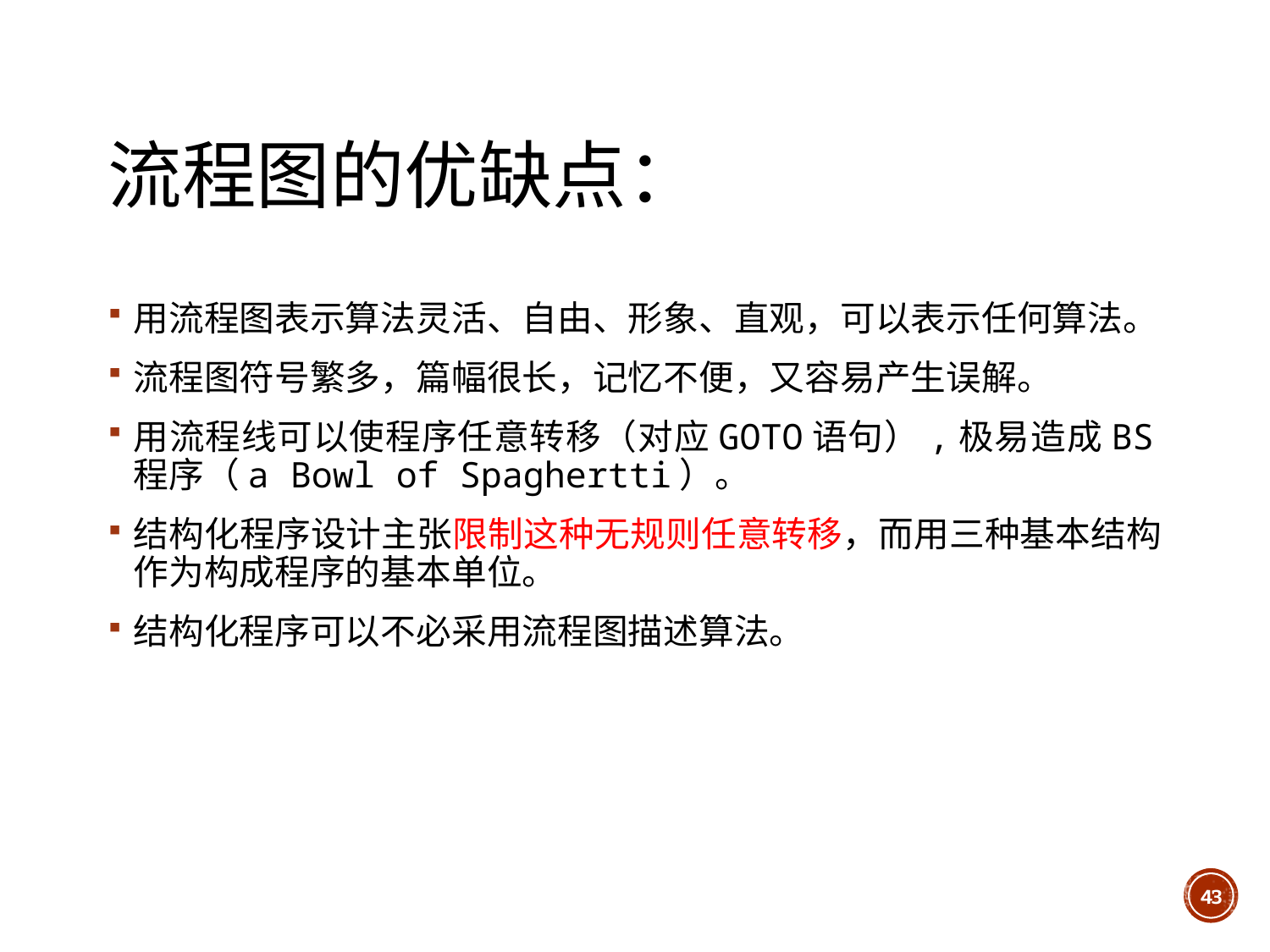

# 流程图的优缺点：
用流程图表示算法灵活、自由、形象、直观，可以表示任何算法。
流程图符号繁多，篇幅很长，记忆不便，又容易产生误解。
用流程线可以使程序任意转移（对应GOTO语句）,极易造成BS程序（a Bowl of Spaghertti）。
结构化程序设计主张限制这种无规则任意转移，而用三种基本结构作为构成程序的基本单位。
结构化程序可以不必采用流程图描述算法。

43